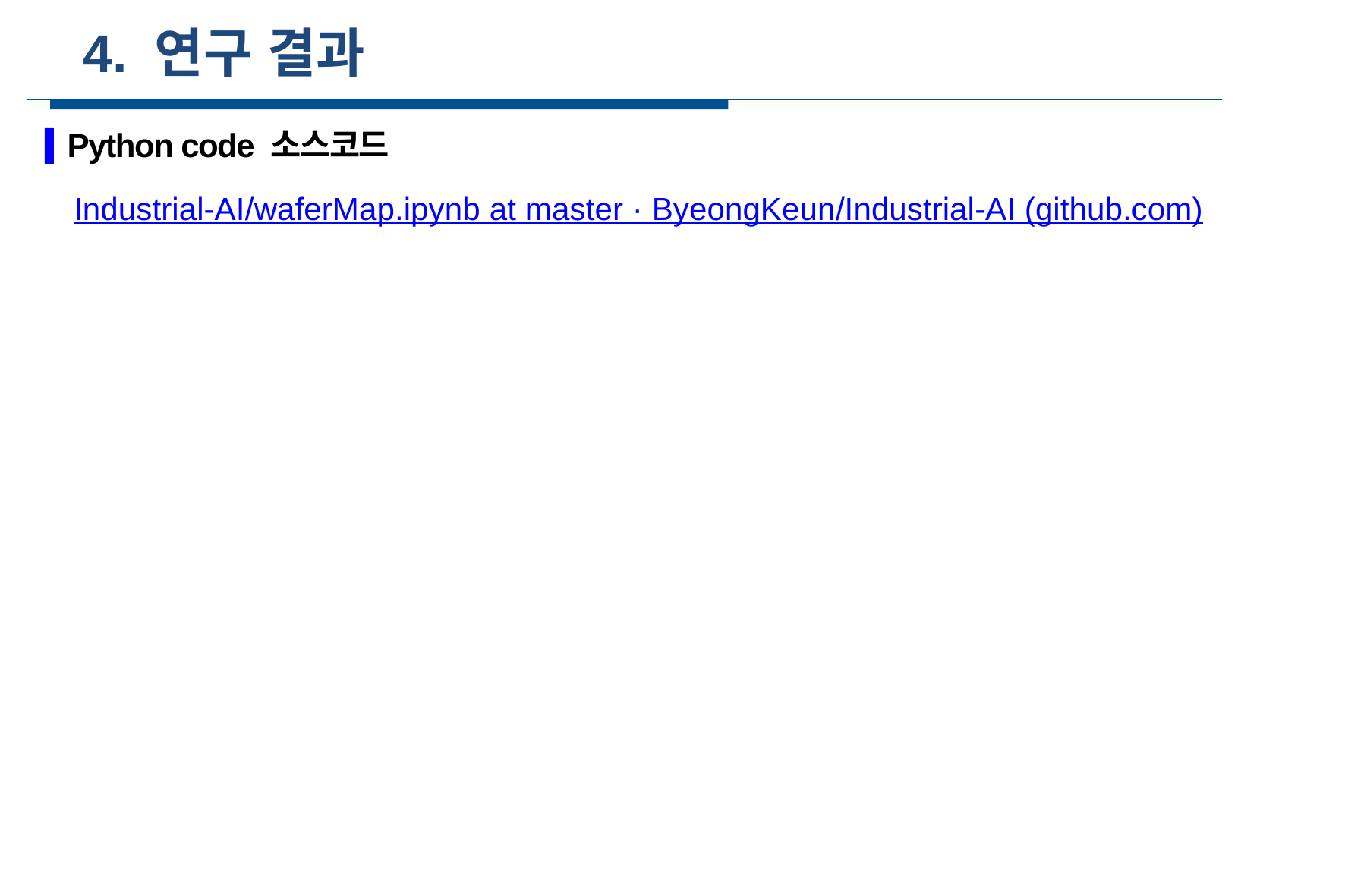

4. 연구 결과

Python code 소스코드

Industrial-AI/waferMap.ipynb at master · ByeongKeun/Industrial-AI (github.com)